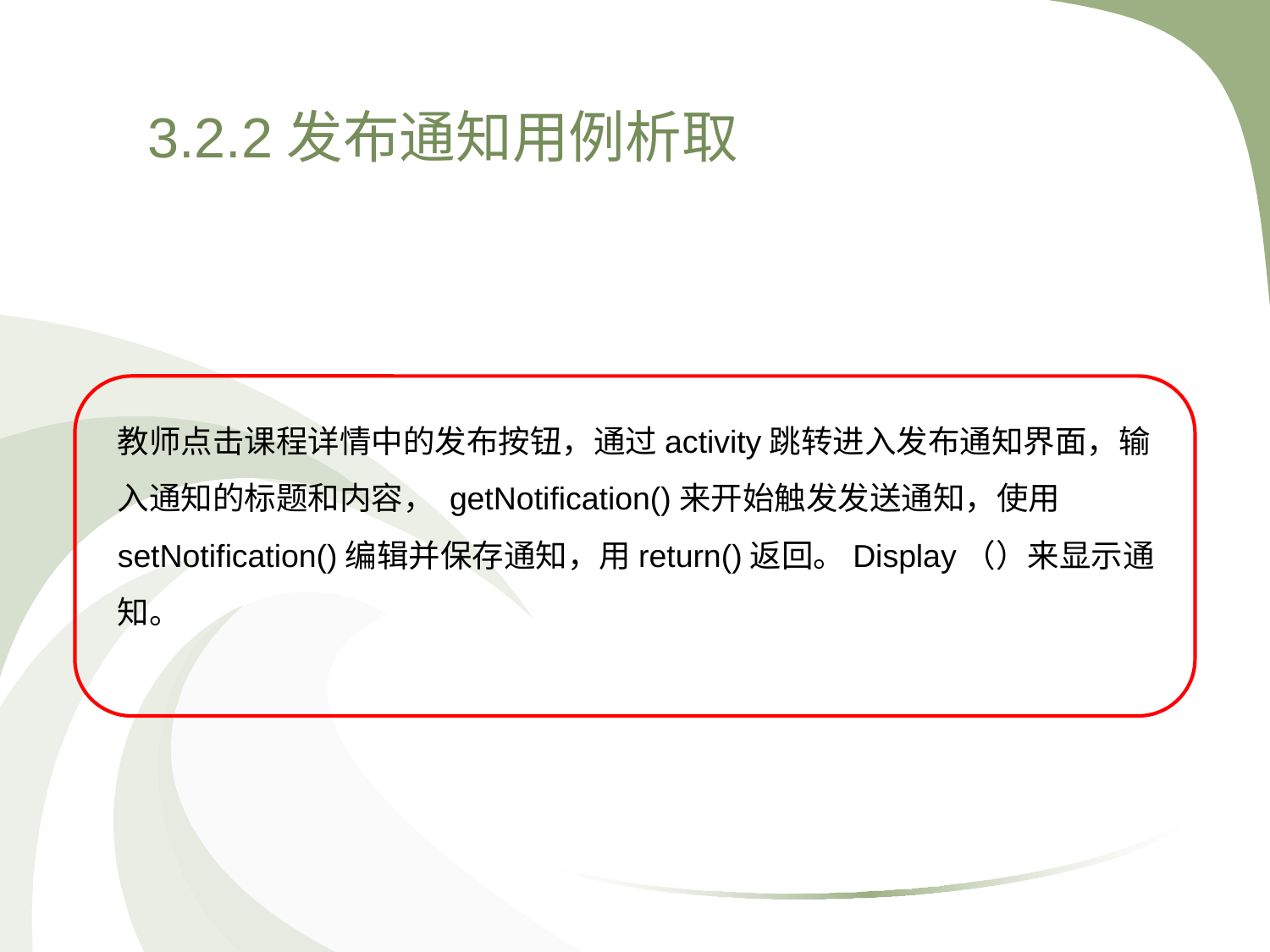

3.2.2发布通知用例析取

教师点击课程详情中的发布按钮，通过activity跳转进入发布通知界面，输入通知的标题和内容， getNotification()来开始触发发送通知，使用setNotification()编辑并保存通知，用return()返回。Display（）来显示通知。